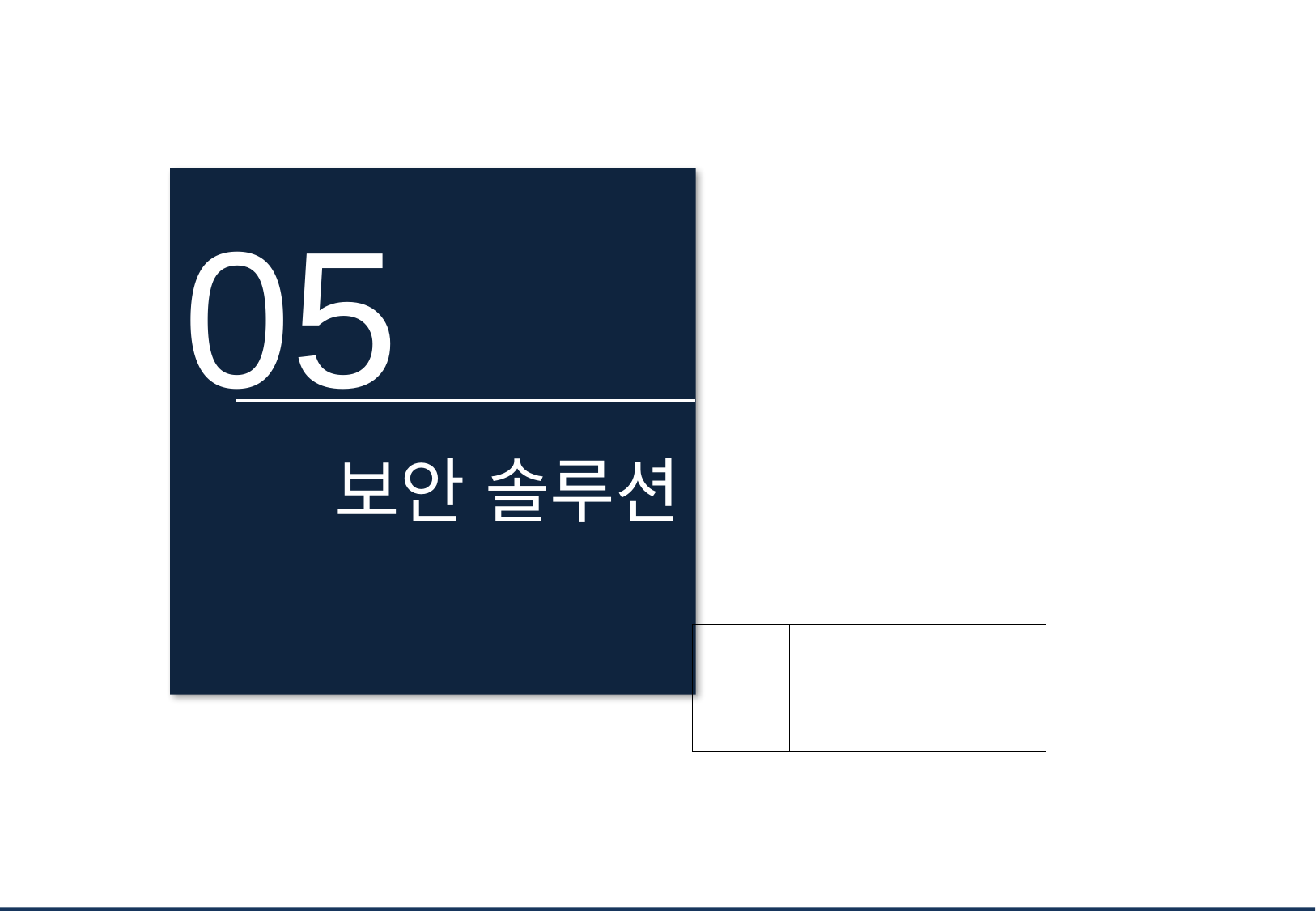

05
보안 솔루션
|  |  |
| --- | --- |
|  |  |